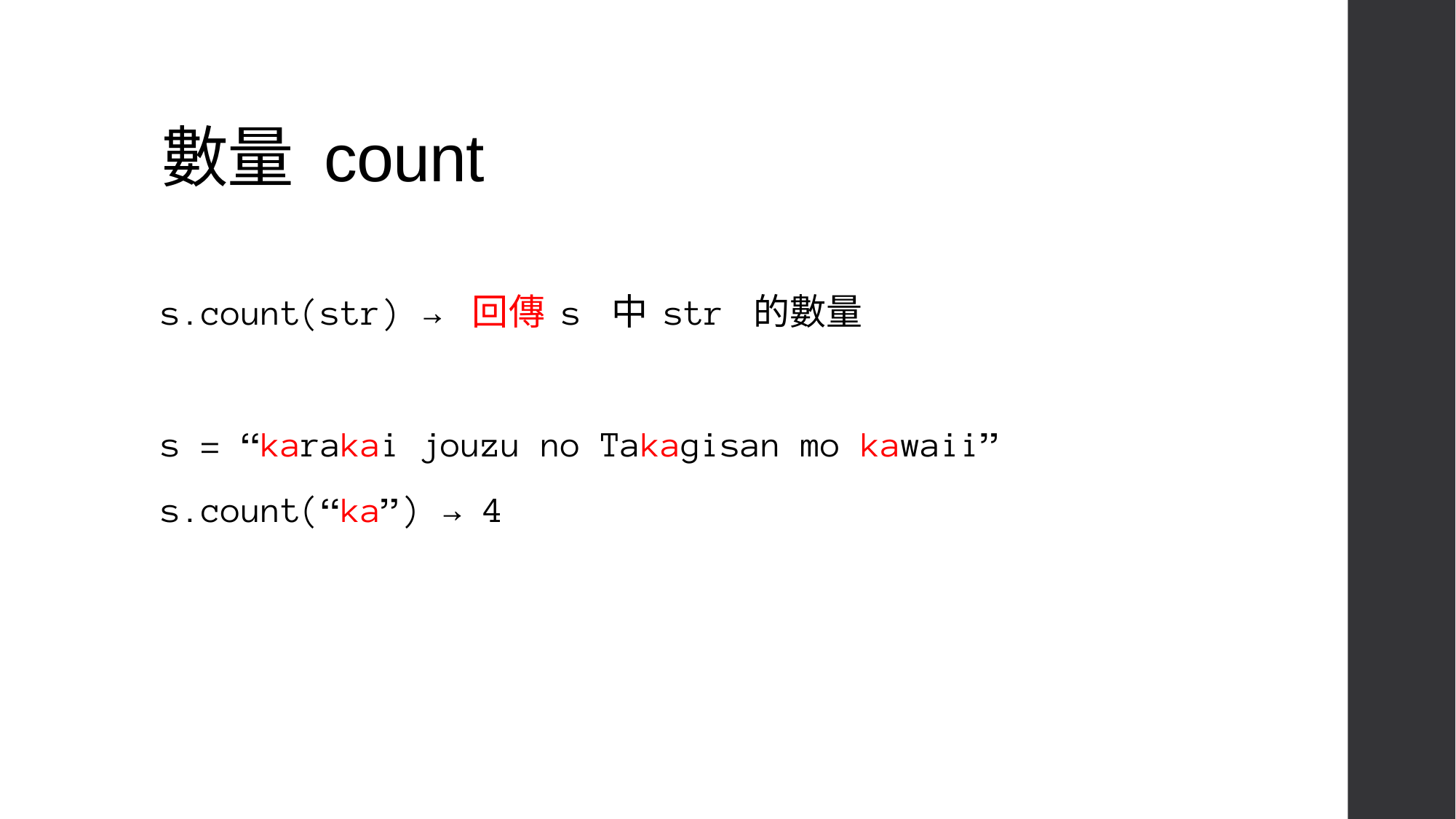

# 數量 count

s.count(str) → 回傳 s 中 str 的數量

s = “karakai jouzu no Takagisan mo kawaii”
s.count(“ka”) → 4